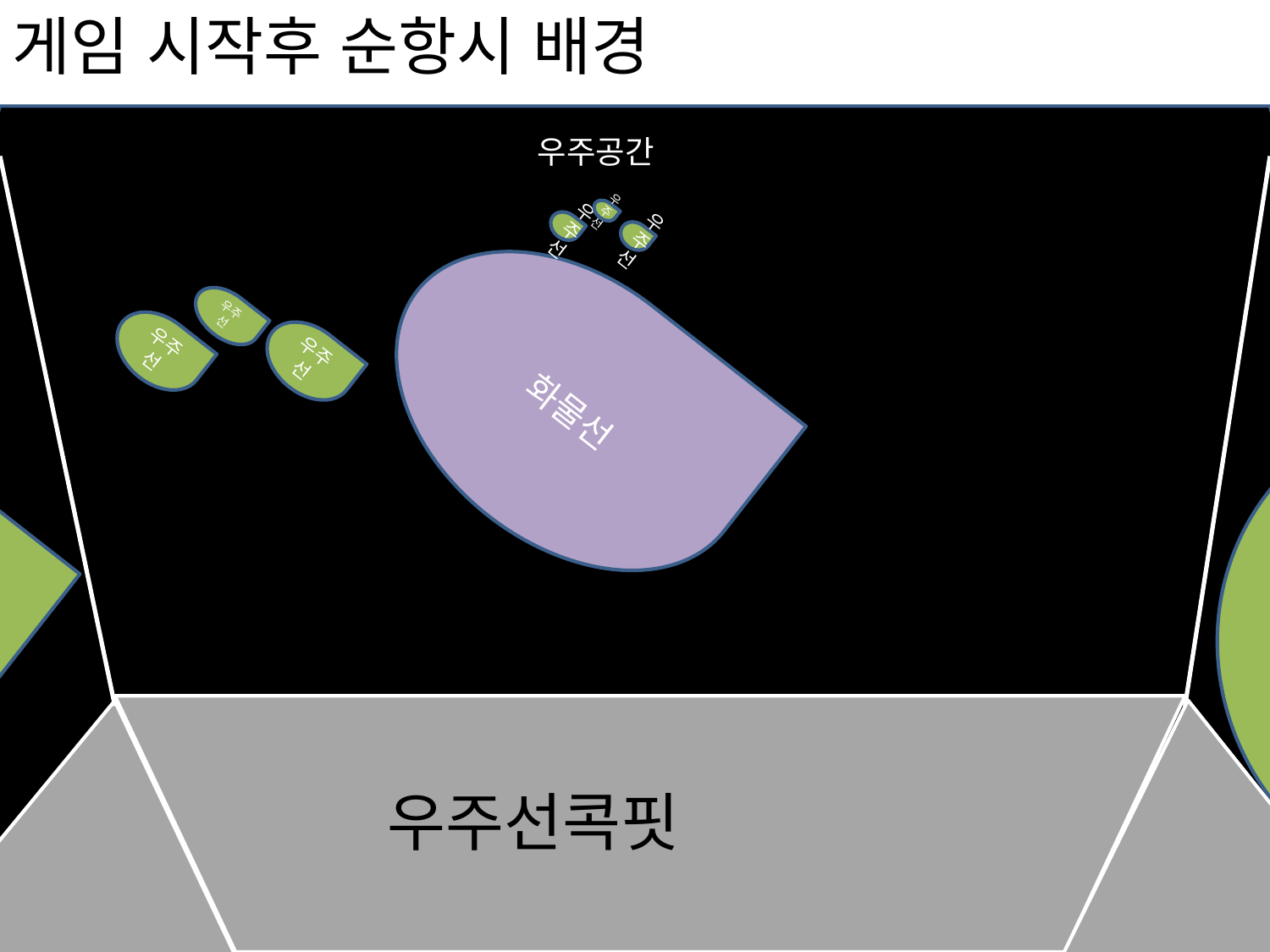

게임 시작후 순항시 배경

우주공간
우주선
우주선
우주선
화물선
우주선
우주선
우주선
우주선
우주선

우주선콕핏